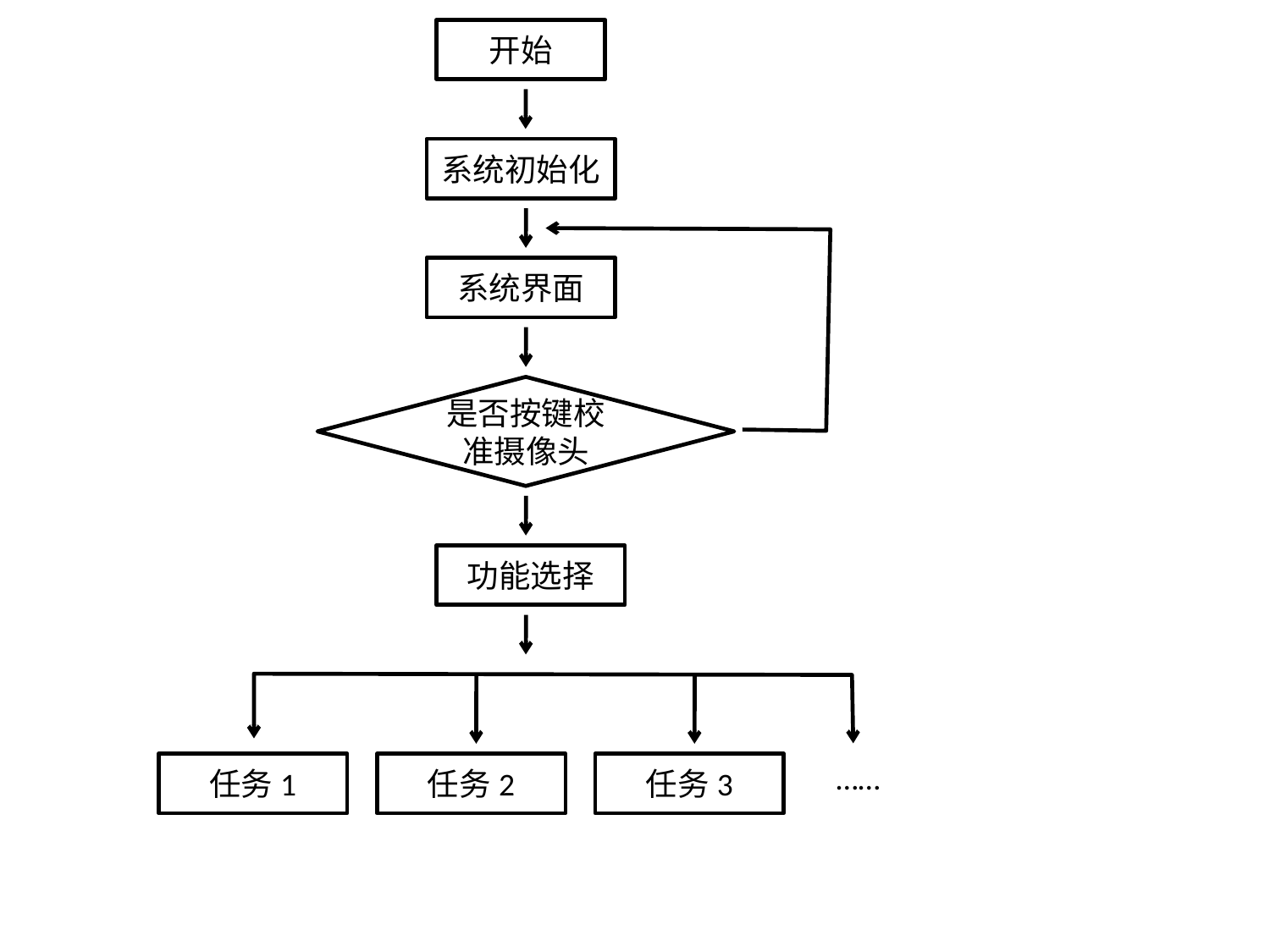

开始
系统初始化

系统界面
是否按键校准摄像头
功能选择

……
任务1
任务2
任务3